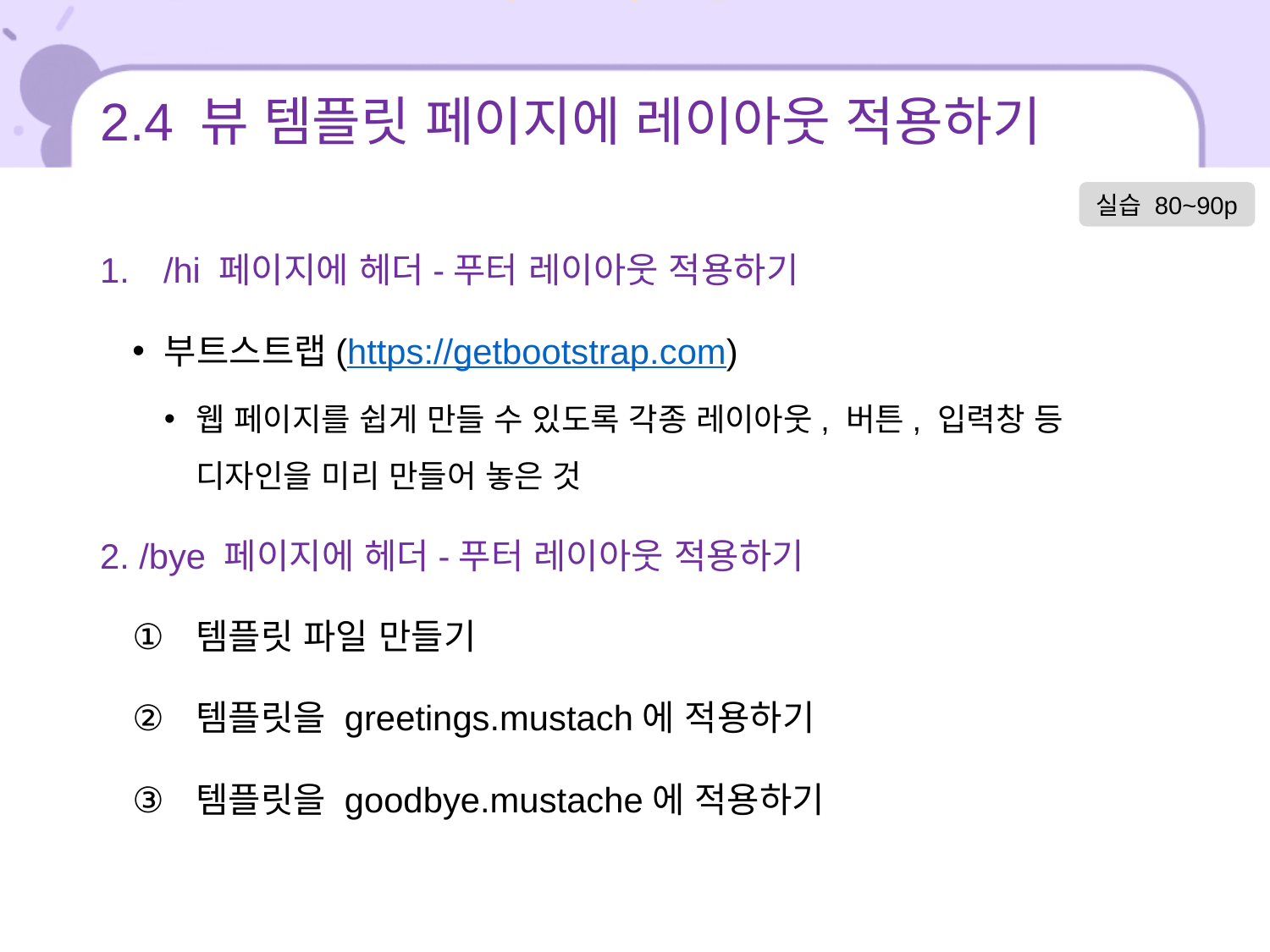

# 2.4 뷰 템플릿 페이지에 레이아웃 적용하기
실습 80~90p
/hi 페이지에 헤더-푸터 레이아웃 적용하기
부트스트랩(https://getbootstrap.com)
웹 페이지를 쉽게 만들 수 있도록 각종 레이아웃, 버튼, 입력창 등 디자인을 미리 만들어 놓은 것
2. /bye 페이지에 헤더-푸터 레이아웃 적용하기
템플릿 파일 만들기
템플릿을 greetings.mustach에 적용하기
템플릿을 goodbye.mustache에 적용하기